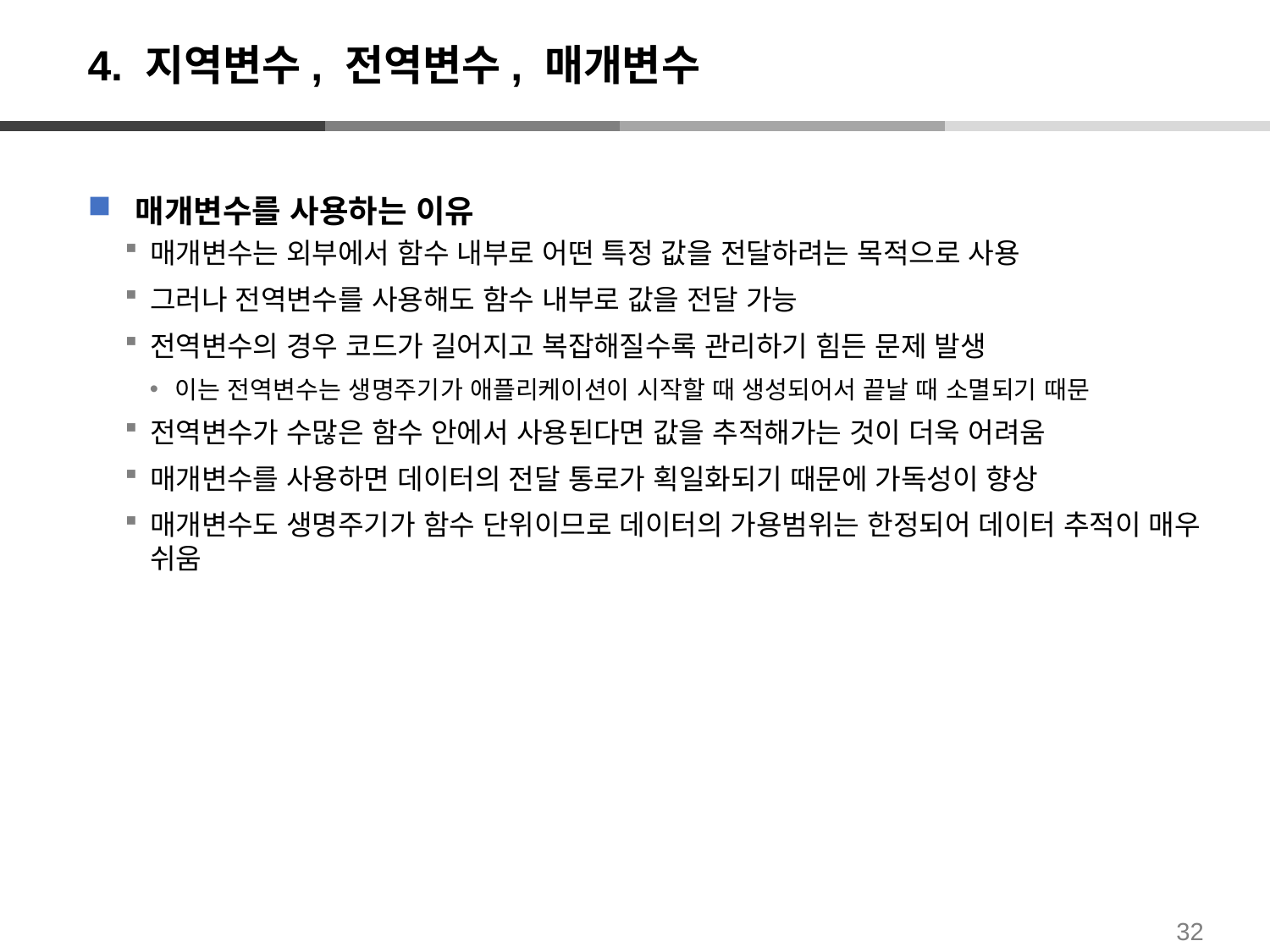

# 4. 지역변수, 전역변수, 매개변수
매개변수를 사용하는 이유
매개변수는 외부에서 함수 내부로 어떤 특정 값을 전달하려는 목적으로 사용
그러나 전역변수를 사용해도 함수 내부로 값을 전달 가능
전역변수의 경우 코드가 길어지고 복잡해질수록 관리하기 힘든 문제 발생
이는 전역변수는 생명주기가 애플리케이션이 시작할 때 생성되어서 끝날 때 소멸되기 때문
전역변수가 수많은 함수 안에서 사용된다면 값을 추적해가는 것이 더욱 어려움
매개변수를 사용하면 데이터의 전달 통로가 획일화되기 때문에 가독성이 향상
매개변수도 생명주기가 함수 단위이므로 데이터의 가용범위는 한정되어 데이터 추적이 매우 쉬움